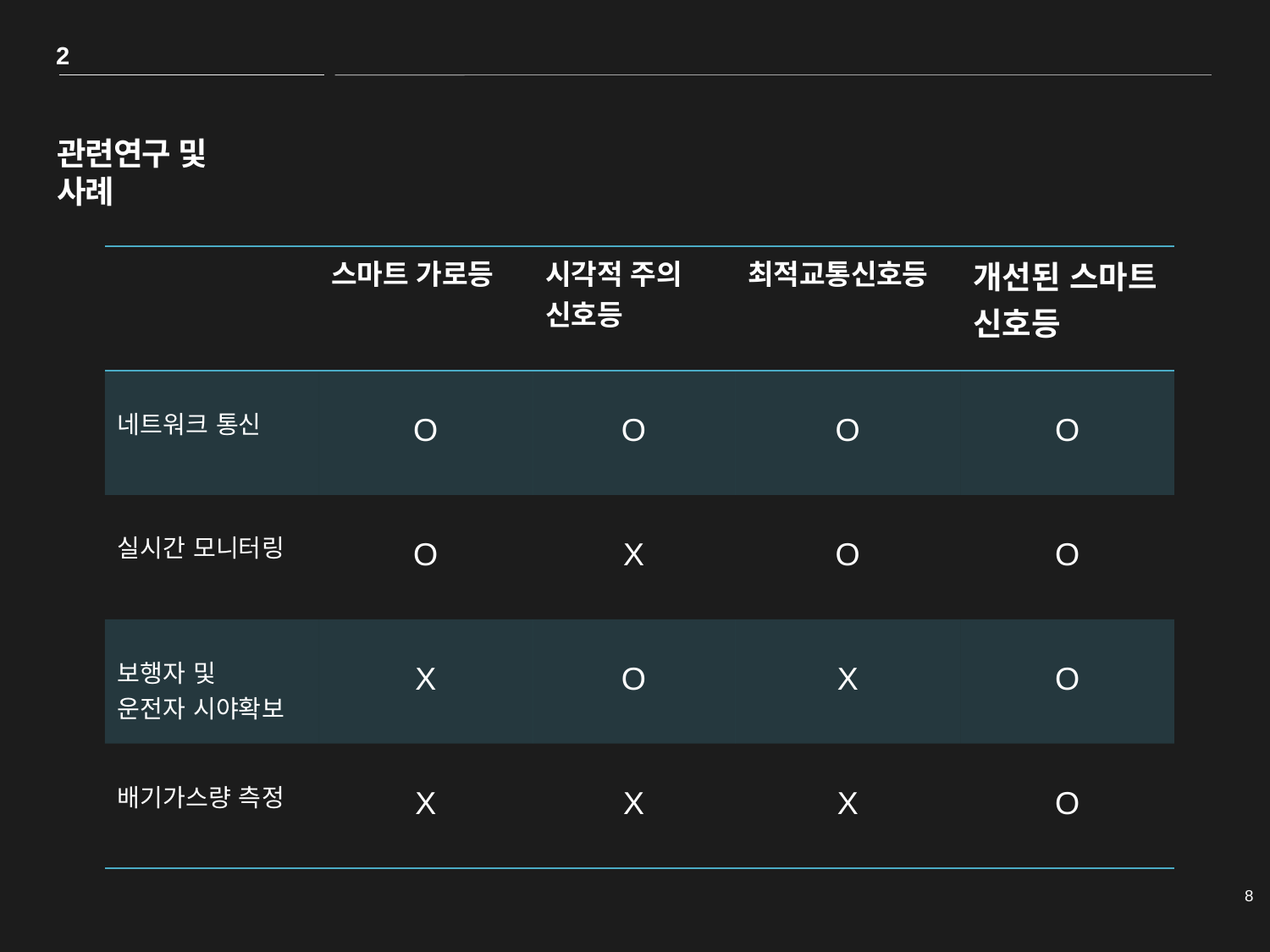

2
# 관련연구 및 사례
|  | 스마트 가로등 | 시각적 주의 신호등 | 최적교통신호등 | 개선된 스마트 신호등 |
| --- | --- | --- | --- | --- |
| 네트워크 통신 | O | O | O | O |
| 실시간 모니터링 | O | X | O | O |
| 보행자 및 운전자 시야확보 | X | O | X | O |
| 배기가스량 측정 | X | X | X | O |
8